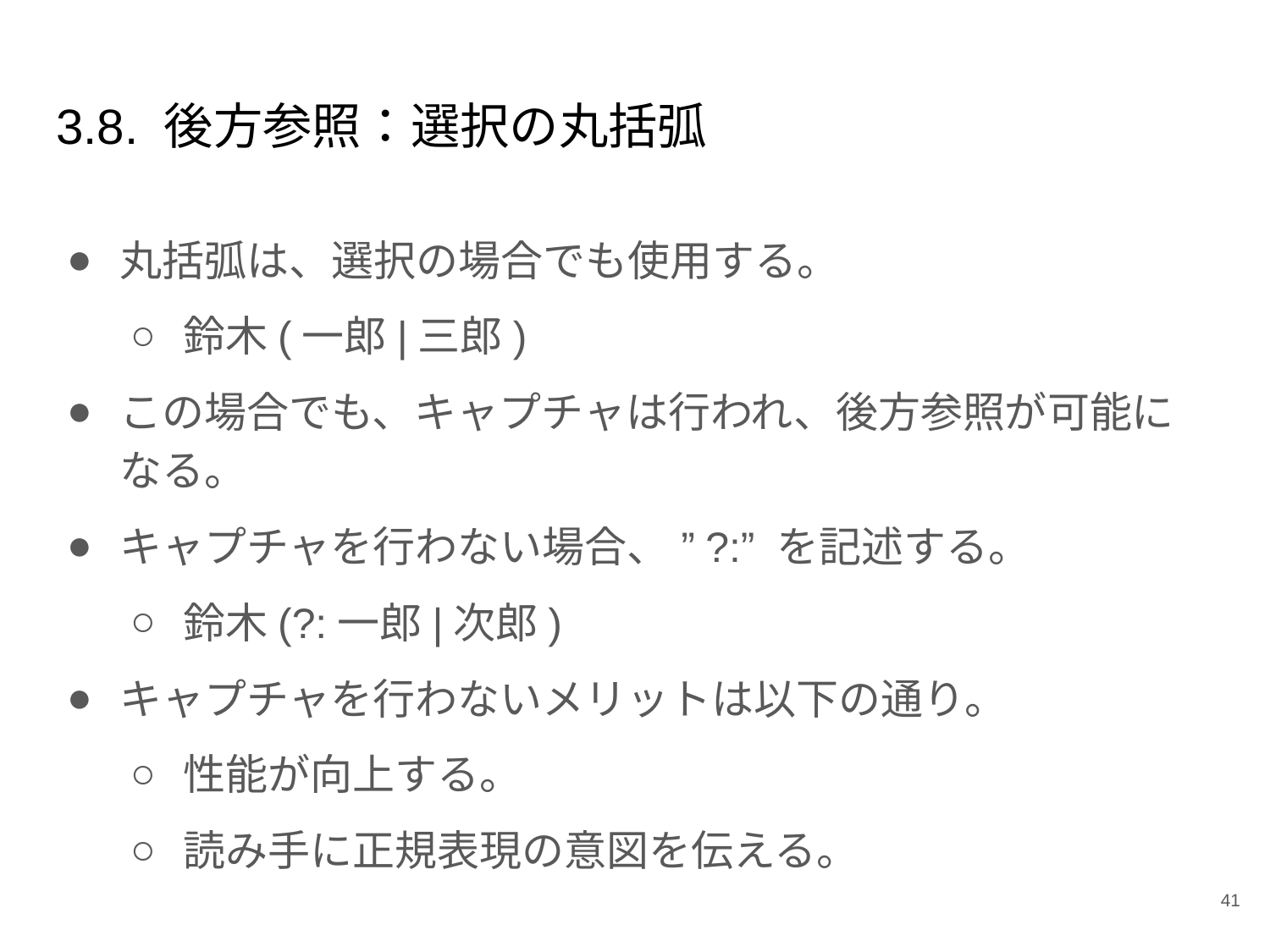

# 3.8. 後方参照：選択の丸括弧

丸括弧は、選択の場合でも使用する。
鈴木(一郎|三郎)
この場合でも、キャプチャは行われ、後方参照が可能になる。
キャプチャを行わない場合、 ”?:” を記述する。
鈴木(?:一郎|次郎)
キャプチャを行わないメリットは以下の通り。
性能が向上する。
読み手に正規表現の意図を伝える。

41